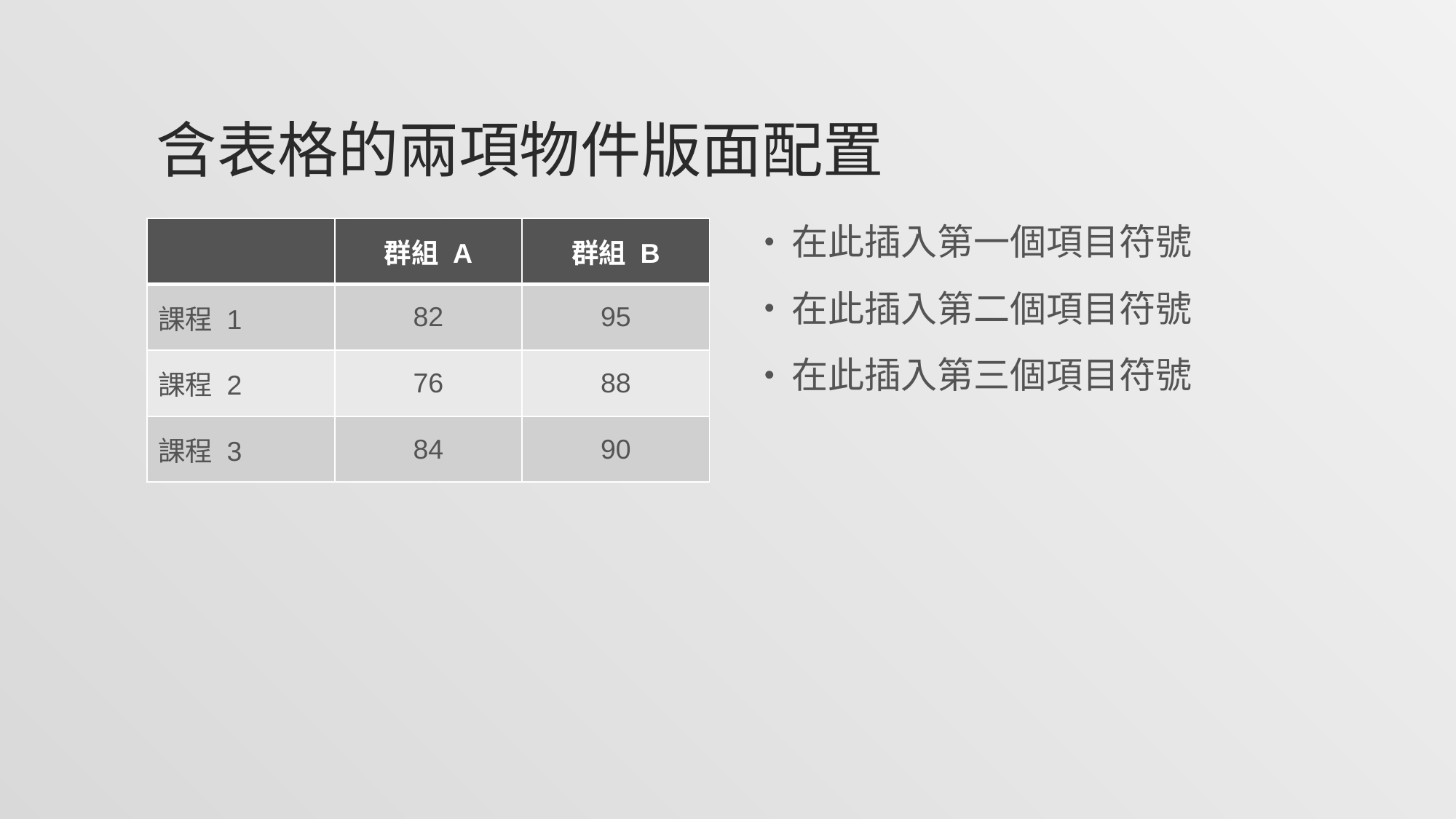

# 含表格的兩項物件版面配置
|  | 群組 A | 群組 B |
| --- | --- | --- |
| 課程 1 | 82 | 95 |
| 課程 2 | 76 | 88 |
| 課程 3 | 84 | 90 |
在此插入第一個項目符號
在此插入第二個項目符號
在此插入第三個項目符號